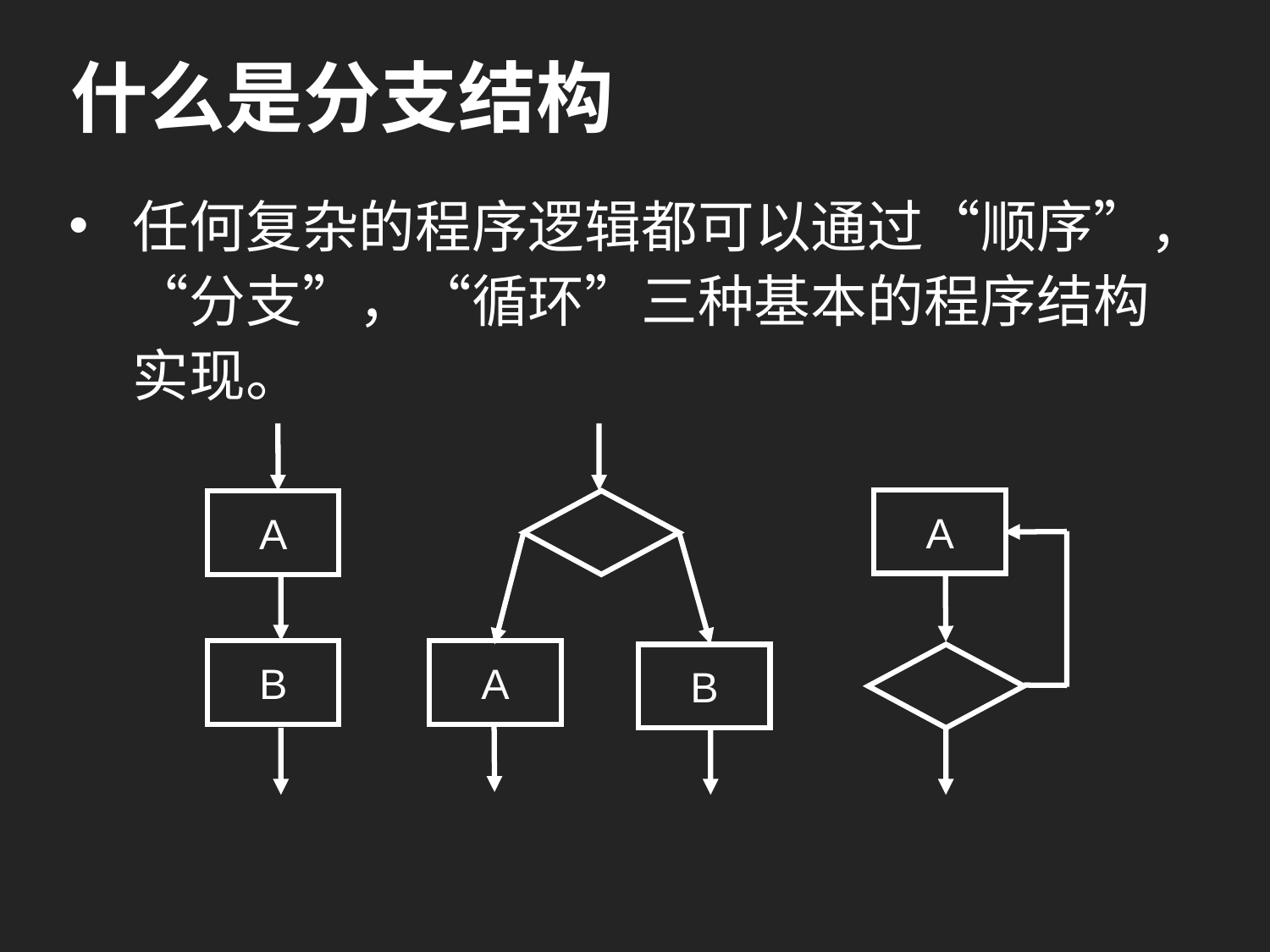

# 什么是分支结构
任何复杂的程序逻辑都可以通过“顺序”，“分支”，“循环”三种基本的程序结构实现。

A
A

B
A
B